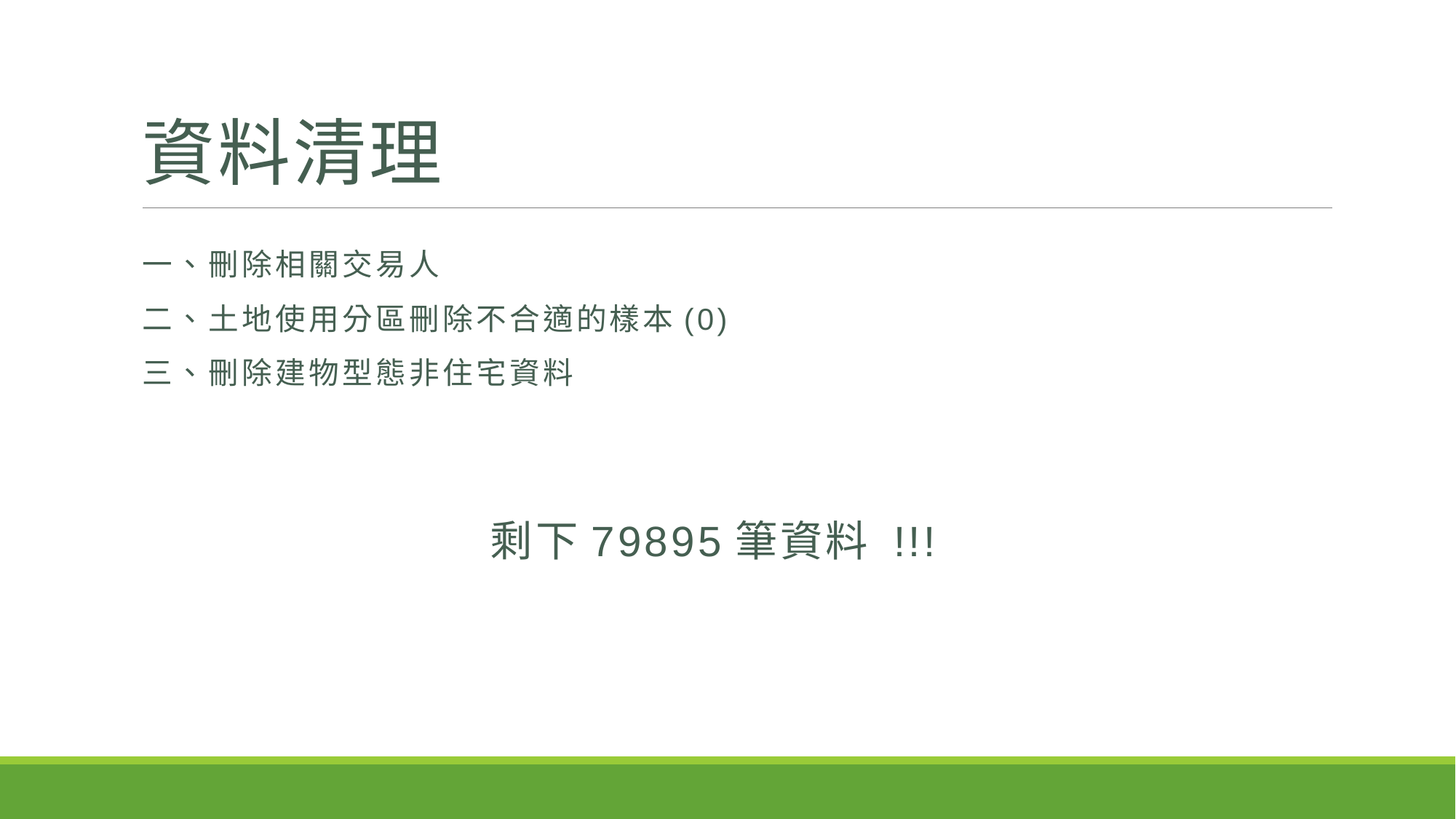

# 資料清理
一、刪除相關交易人
二、土地使用分區刪除不合適的樣本(0)
三、刪除建物型態非住宅資料

                                    剩下79895筆資料 !!!